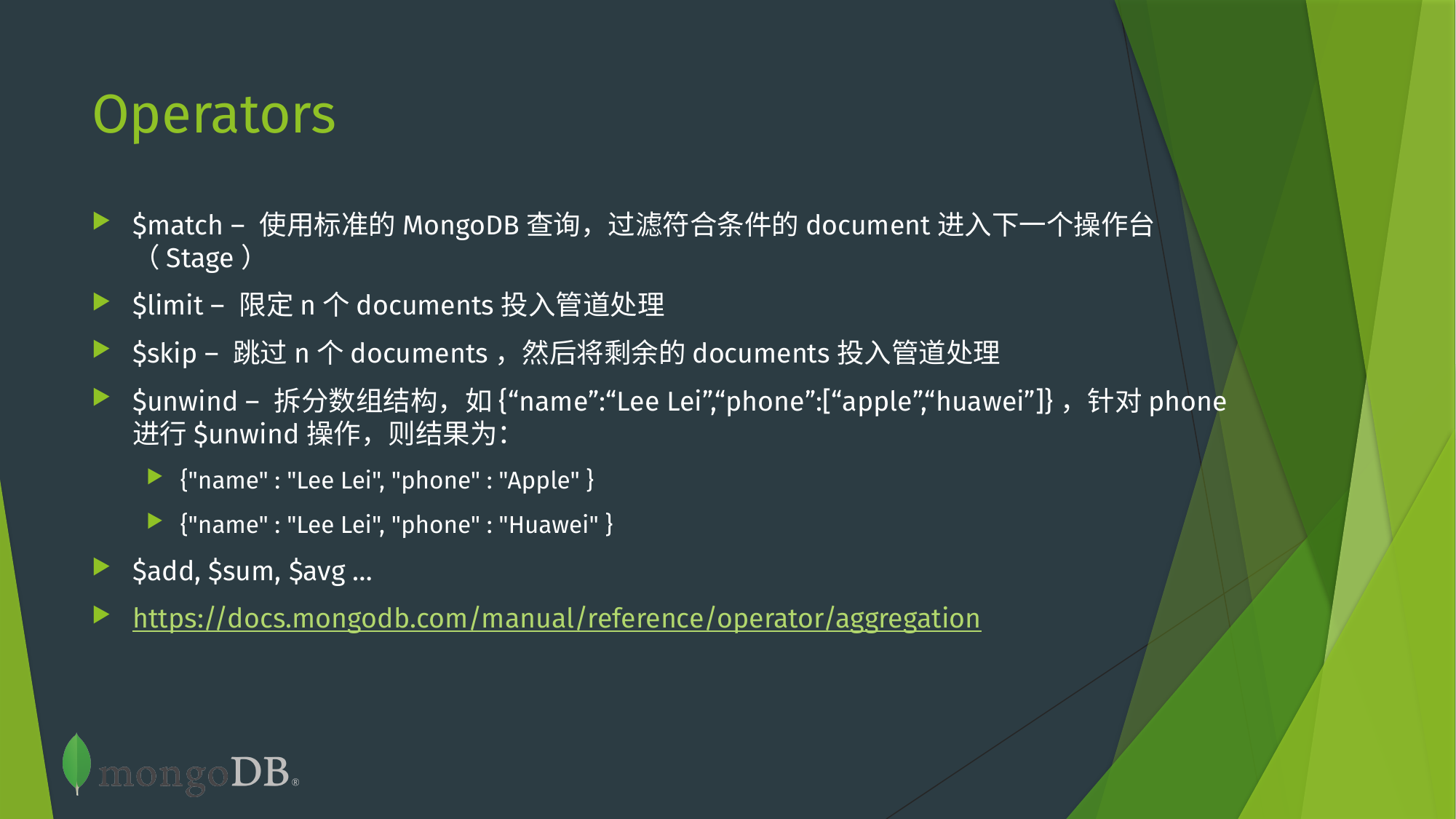

# Operators
$match – 使用标准的MongoDB查询，过滤符合条件的document进入下一个操作台（Stage）
$limit – 限定n个documents投入管道处理
$skip – 跳过n个documents，然后将剩余的documents投入管道处理
$unwind – 拆分数组结构，如{“name”:“Lee Lei”,“phone”:[“apple”,“huawei”]}，针对phone进行$unwind操作，则结果为：
{"name" : "Lee Lei", "phone" : "Apple" }
{"name" : "Lee Lei", "phone" : "Huawei" }
$add, $sum, $avg …
https://docs.mongodb.com/manual/reference/operator/aggregation